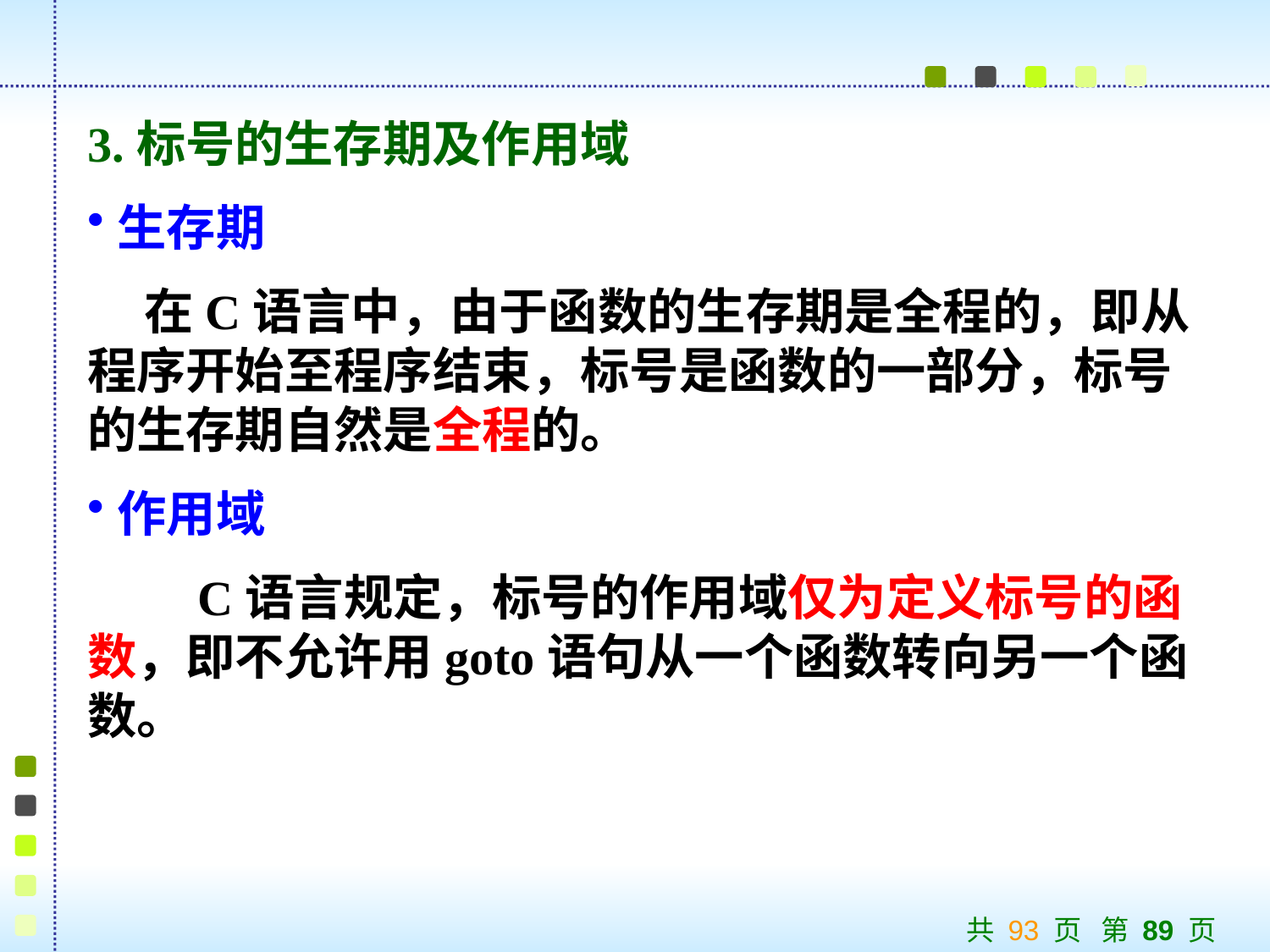

3.标号的生存期及作用域
生存期
    在C语言中，由于函数的生存期是全程的，即从程序开始至程序结束，标号是函数的一部分，标号的生存期自然是全程的。
作用域
         C语言规定，标号的作用域仅为定义标号的函数，即不允许用goto语句从一个函数转向另一个函数。
共 93 页   第 89 页